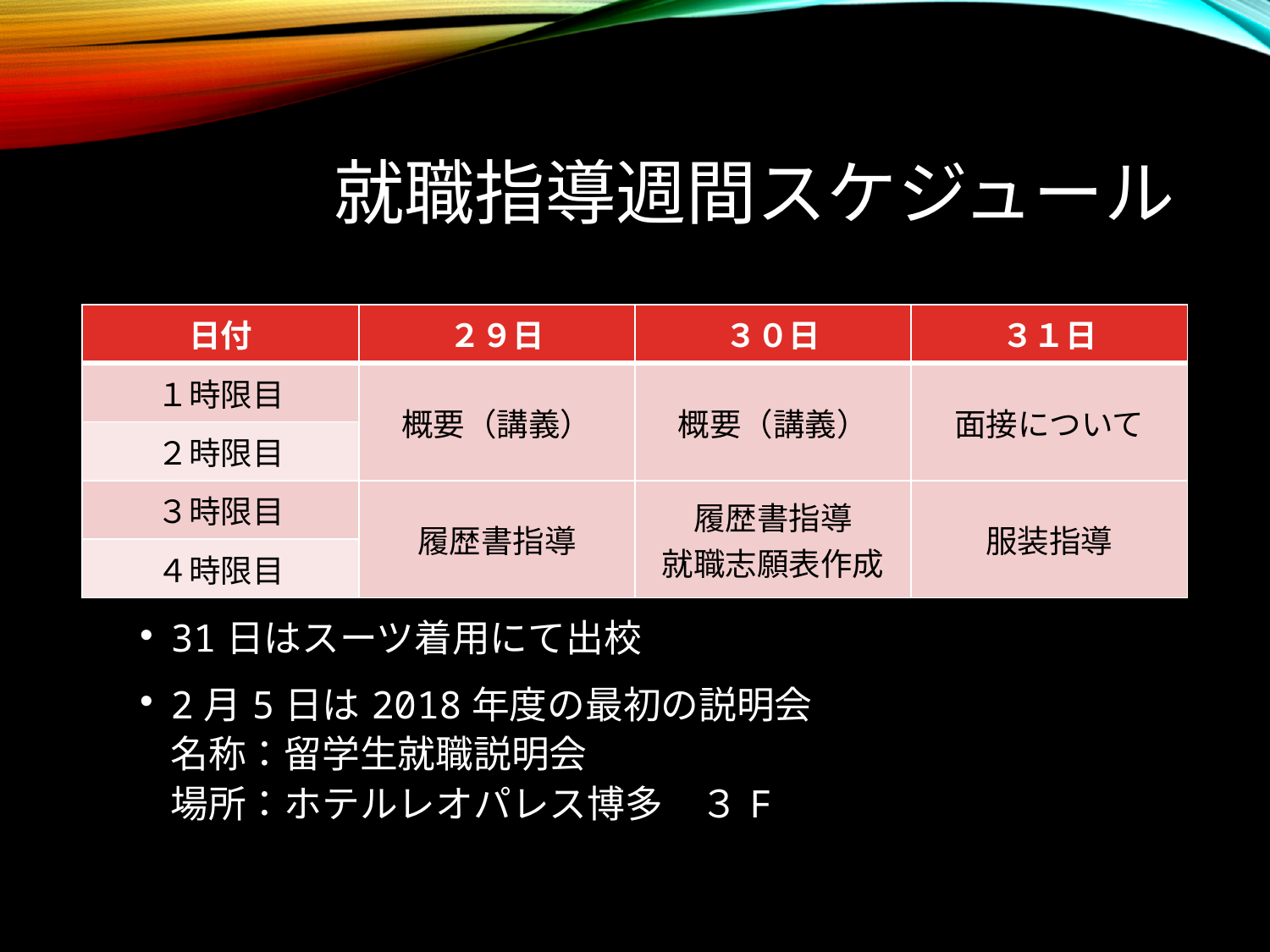

# 就職指導週間スケジュール
| 日付 | ２９日 | ３０日 | ３１日 |
| --- | --- | --- | --- |
| １時限目 | 概要（講義） | 概要（講義） | 面接について |
| ２時限目 |  |  |  |
| ３時限目 | 履歴書指導 | 履歴書指導 就職志願表作成 | 服装指導 |
| ４時限目 |  |  |  |
31日はスーツ着用にて出校
2月5日は2018年度の最初の説明会
名称：留学生就職説明会
場所：ホテルレオパレス博多　３F